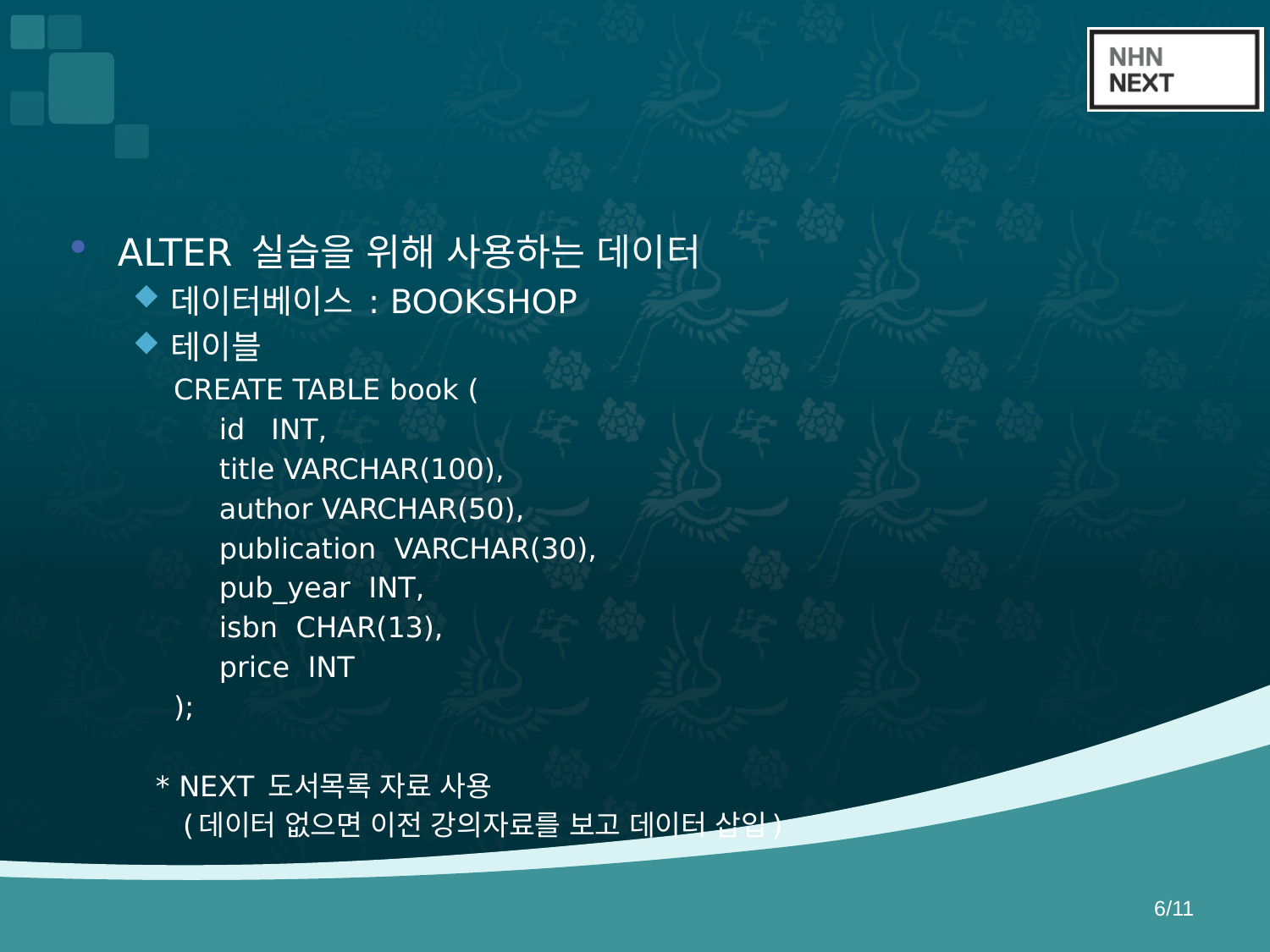

#
ALTER 실습을 위해 사용하는 데이터
데이터베이스 : BOOKSHOP
테이블
  CREATE TABLE book (
       id 	INT,
       title VARCHAR(100),
       author VARCHAR(50),
       publication  VARCHAR(30),
       pub_year  INT,
       isbn  CHAR(13),
       price  INT
  );

* NEXT 도서목록 자료 사용
   (데이터 없으면 이전 강의자료를 보고 데이터 삽입)

6/11